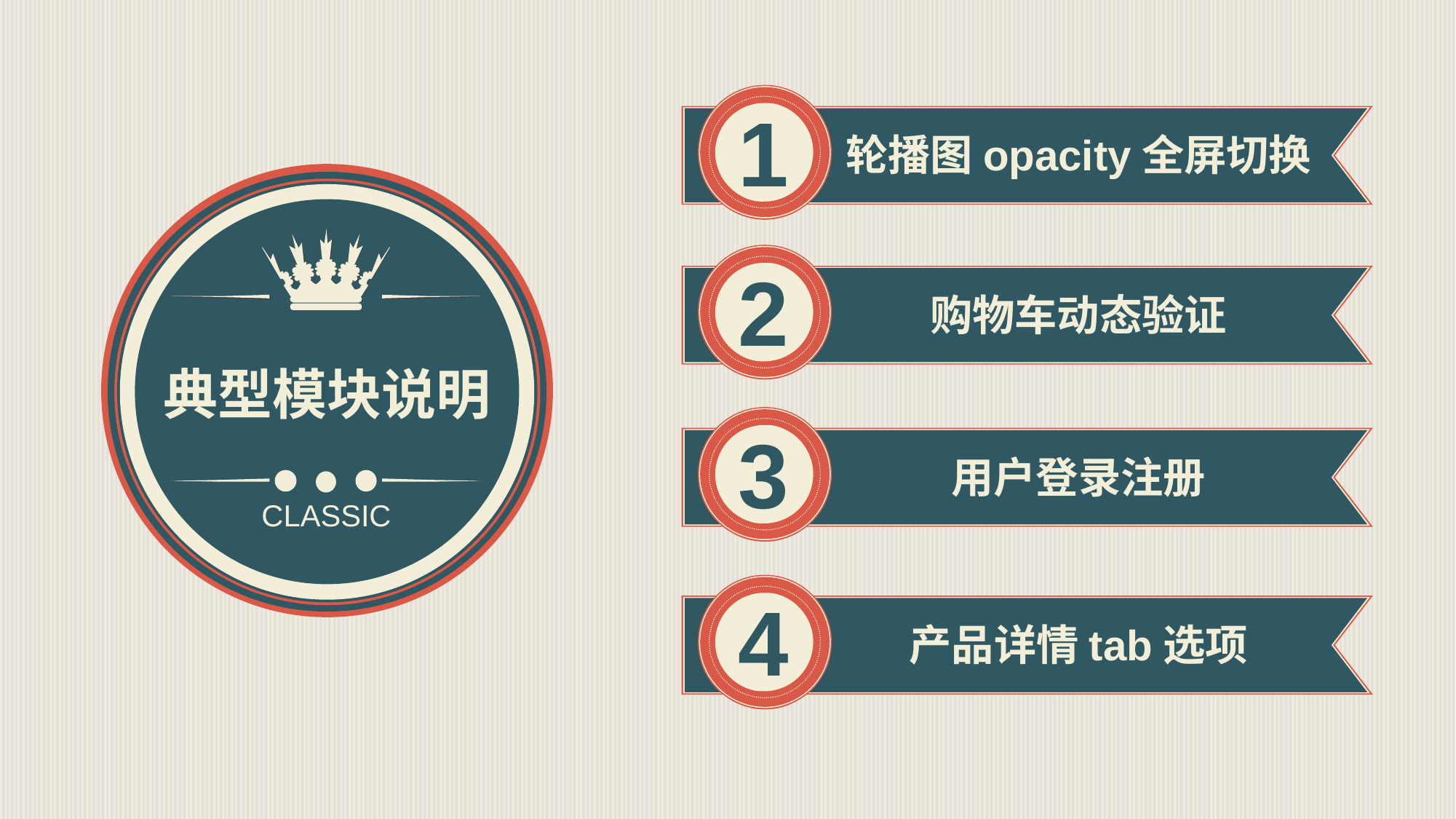

1

轮播图opacity全屏切换

2

购物车动态验证

典型模块说明

3

用户登录注册

CLASSIC

4

产品详情tab选项